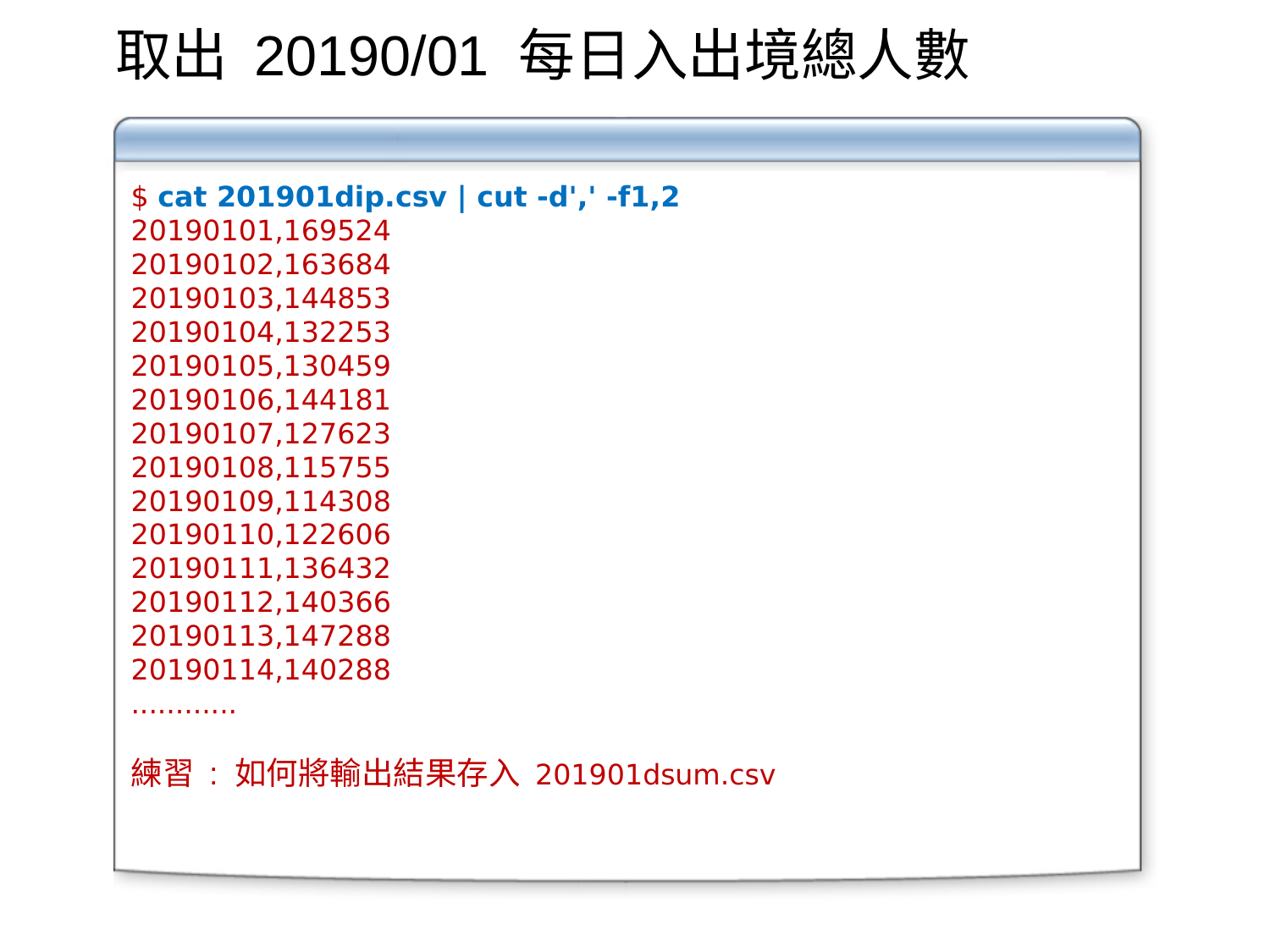

# 取出 20190/01 每日入出境總人數
$ cat 201901dip.csv | cut -d',' -f1,2
20190101,169524
20190102,163684
20190103,144853
20190104,132253
20190105,130459
20190106,144181
20190107,127623
20190108,115755
20190109,114308
20190110,122606
20190111,136432
20190112,140366
20190113,147288
20190114,140288
............

練習 : 如何將輸出結果存入 201901dsum.csv